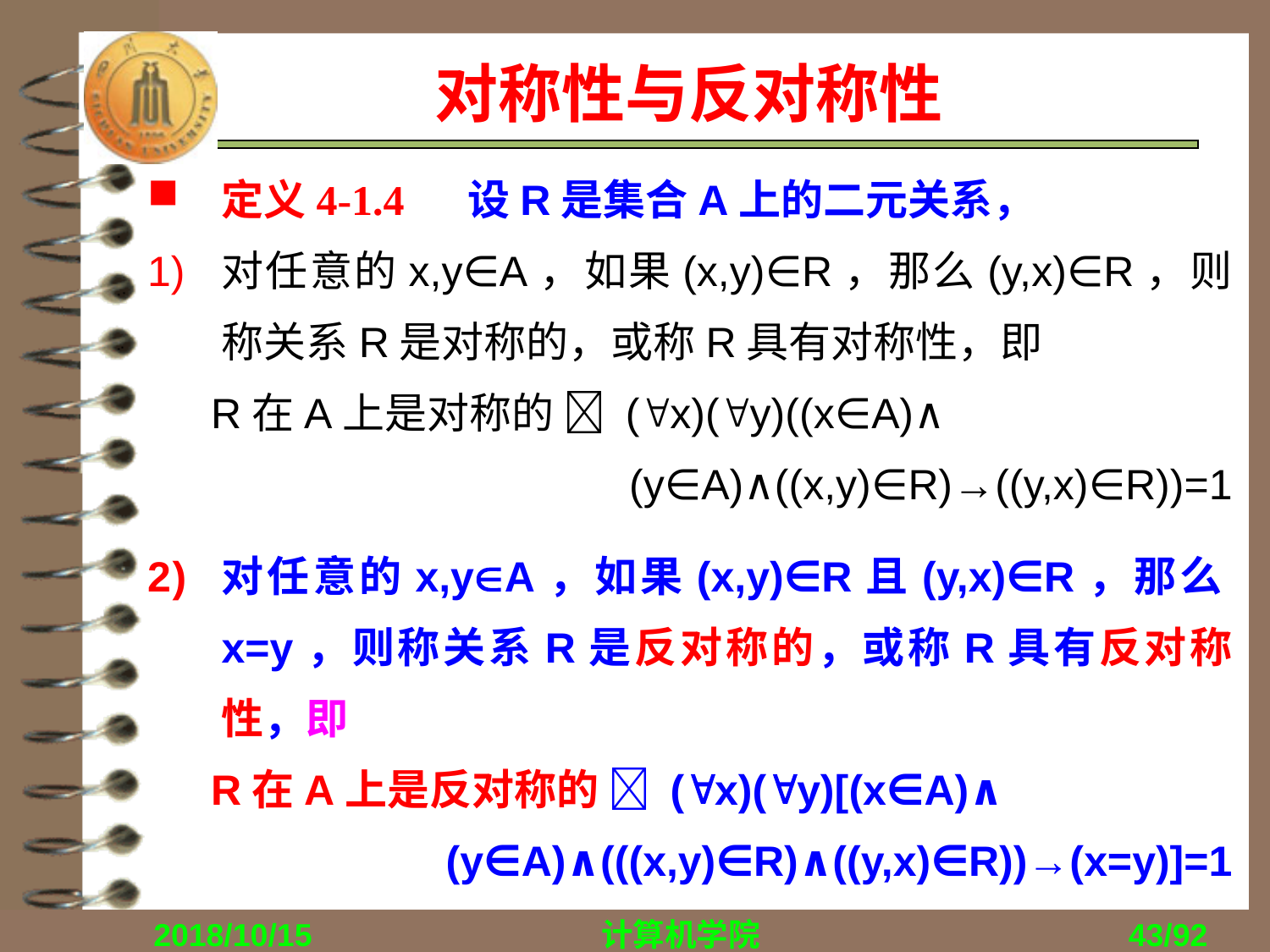

# 对称性与反对称性
定义4-1.4     设R是集合A上的二元关系，
对任意的x,y∈A，如果(x,y)∈R，那么(y,x)∈R，则称关系R是对称的，或称R具有对称性，即
R在A上是对称的 ⇔ (∀x)(∀y)((x∈A)∧
		(y∈A)∧((x,y)∈R)→((y,x)∈R))=1
对任意的x,y∈A，如果(x,y)∈R且(y,x)∈R，那么x=y，则称关系R是反对称的，或称R具有反对称性，即
R在A上是反对称的 ⇔ (∀x)(∀y)[(x∈A)∧
(y∈A)∧(((x,y)∈R)∧((y,x)∈R))→(x=y)]=1
2018/10/15
计算机学院
43/92